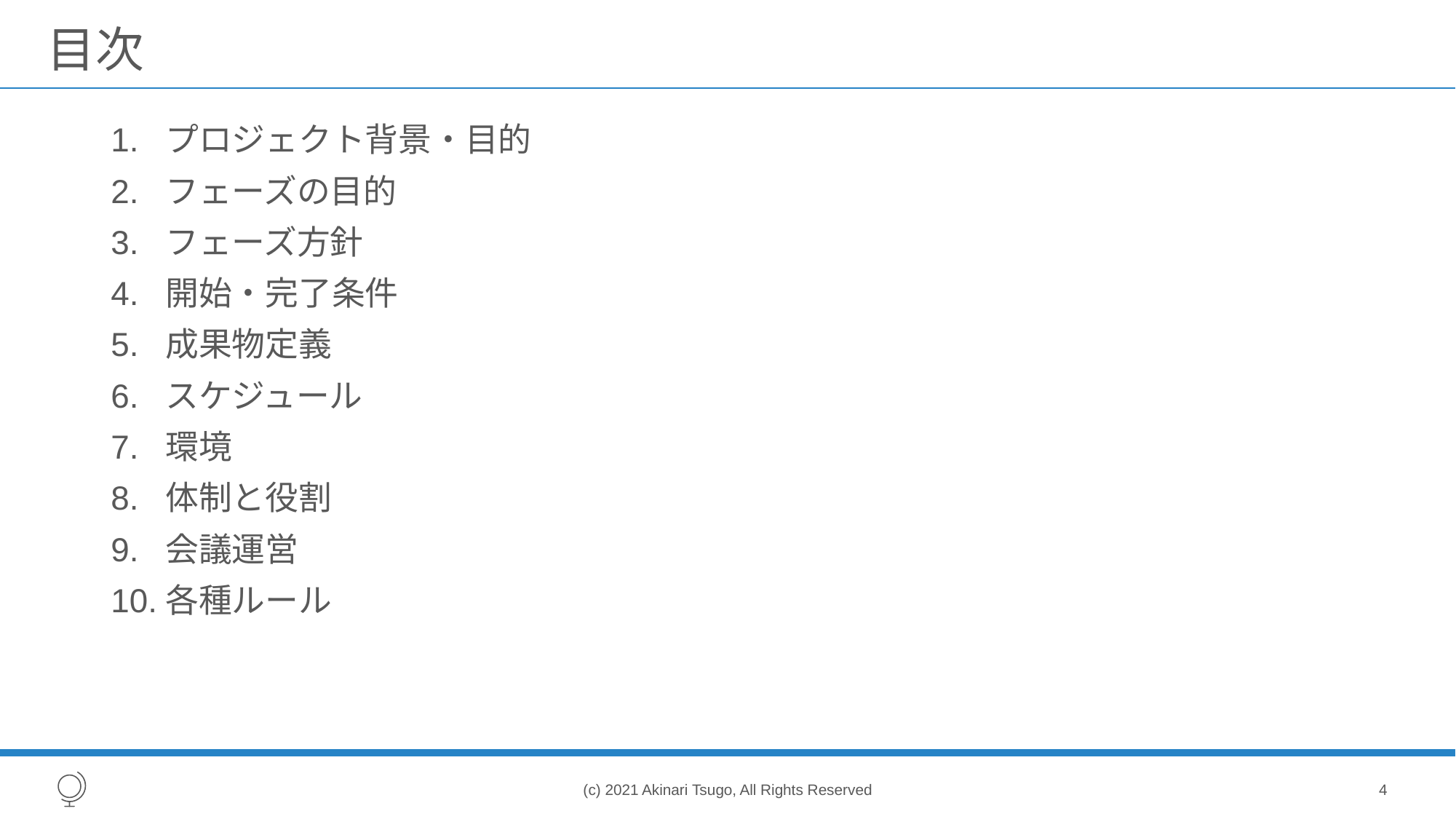

# 目次
プロジェクト背景・目的
フェーズの目的
フェーズ方針
開始・完了条件
成果物定義
スケジュール
環境
体制と役割
会議運営
各種ルール